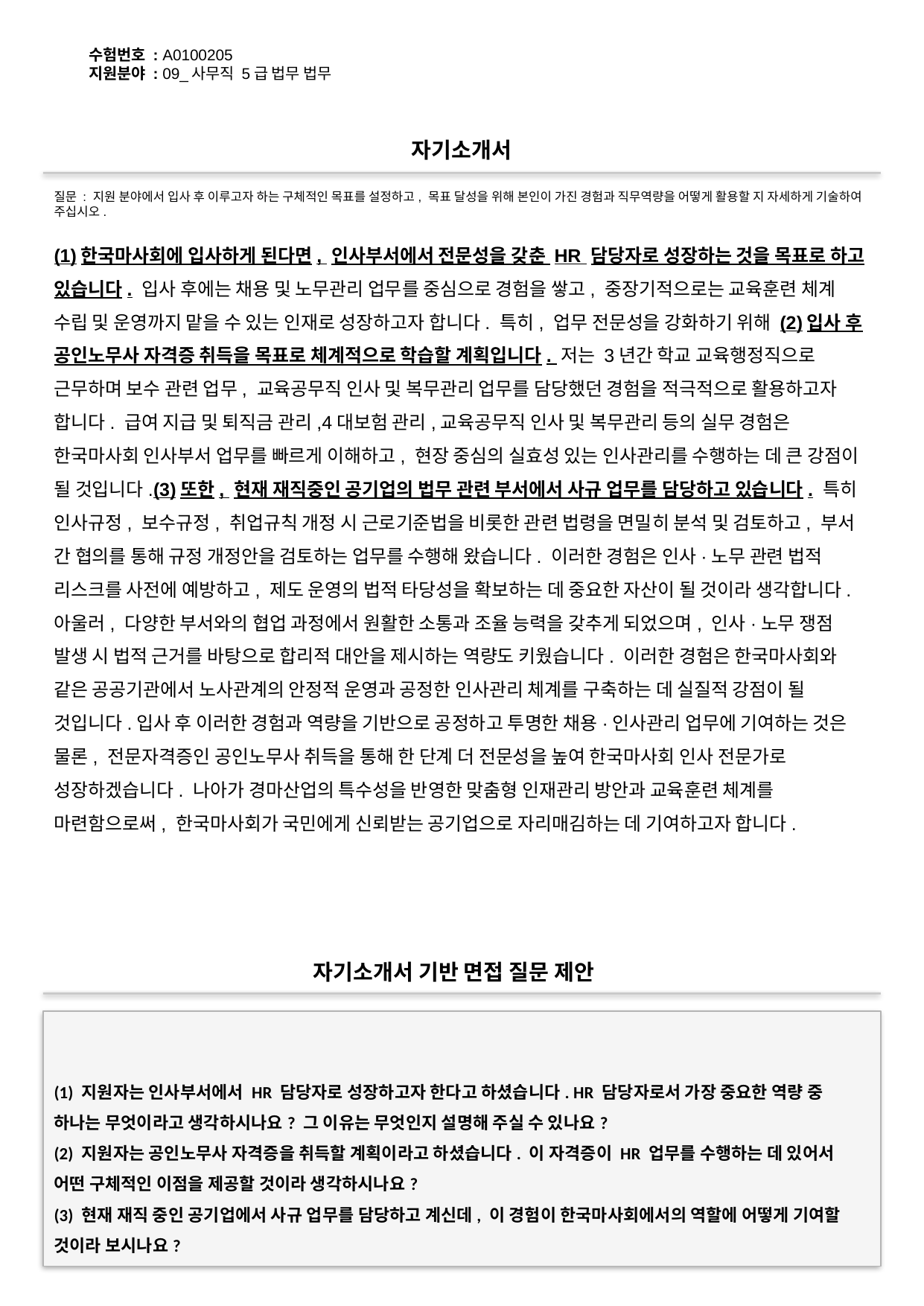

수험번호 : A0100205
지원분야 : 09_사무직 5급 법무 법무
#

자기소개서

질문 : 지원 분야에서 입사 후 이루고자 하는 구체적인 목표를 설정하고, 목표 달성을 위해 본인이 가진 경험과 직무역량을 어떻게 활용할 지 자세하게 기술하여 주십시오.

(1)한국마사회에 입사하게 된다면, 인사부서에서 전문성을 갖춘 HR 담당자로 성장하는 것을 목표로 하고 있습니다. 입사 후에는 채용 및 노무관리 업무를 중심으로 경험을 쌓고, 중장기적으로는 교육훈련 체계 수립 및 운영까지 맡을 수 있는 인재로 성장하고자 합니다. 특히, 업무 전문성을 강화하기 위해 (2)입사 후 공인노무사 자격증 취득을 목표로 체계적으로 학습할 계획입니다. 저는 3년간 학교 교육행정직으로 근무하며 보수 관련 업무, 교육공무직 인사 및 복무관리 업무를 담당했던 경험을 적극적으로 활용하고자 합니다. 급여 지급 및 퇴직금 관리,4대보험 관리,교육공무직 인사 및 복무관리 등의 실무 경험은 한국마사회 인사부서 업무를 빠르게 이해하고, 현장 중심의 실효성 있는 인사관리를 수행하는 데 큰 강점이 될 것입니다.(3)또한, 현재 재직중인 공기업의 법무 관련 부서에서 사규 업무를 담당하고 있습니다. 특히 인사규정, 보수규정, 취업규칙 개정 시 근로기준법을 비롯한 관련 법령을 면밀히 분석 및 검토하고, 부서 간 협의를 통해 규정 개정안을 검토하는 업무를 수행해 왔습니다. 이러한 경험은 인사·노무 관련 법적 리스크를 사전에 예방하고, 제도 운영의 법적 타당성을 확보하는 데 중요한 자산이 될 것이라 생각합니다.아울러, 다양한 부서와의 협업 과정에서 원활한 소통과 조율 능력을 갖추게 되었으며, 인사·노무 쟁점 발생 시 법적 근거를 바탕으로 합리적 대안을 제시하는 역량도 키웠습니다. 이러한 경험은 한국마사회와 같은 공공기관에서 노사관계의 안정적 운영과 공정한 인사관리 체계를 구축하는 데 실질적 강점이 될 것입니다.입사 후 이러한 경험과 역량을 기반으로 공정하고 투명한 채용·인사관리 업무에 기여하는 것은 물론, 전문자격증인 공인노무사 취득을 통해 한 단계 더 전문성을 높여 한국마사회 인사 전문가로 성장하겠습니다. 나아가 경마산업의 특수성을 반영한 맞춤형 인재관리 방안과 교육훈련 체계를 마련함으로써, 한국마사회가 국민에게 신뢰받는 공기업으로 자리매김하는 데 기여하고자 합니다.

자기소개서 기반 면접 질문 제안

(1) 지원자는 인사부서에서 HR 담당자로 성장하고자 한다고 하셨습니다. HR 담당자로서 가장 중요한 역량 중 하나는 무엇이라고 생각하시나요? 그 이유는 무엇인지 설명해 주실 수 있나요?
(2) 지원자는 공인노무사 자격증을 취득할 계획이라고 하셨습니다. 이 자격증이 HR 업무를 수행하는 데 있어서 어떤 구체적인 이점을 제공할 것이라 생각하시나요?
(3) 현재 재직 중인 공기업에서 사규 업무를 담당하고 계신데, 이 경험이 한국마사회에서의 역할에 어떻게 기여할 것이라 보시나요?